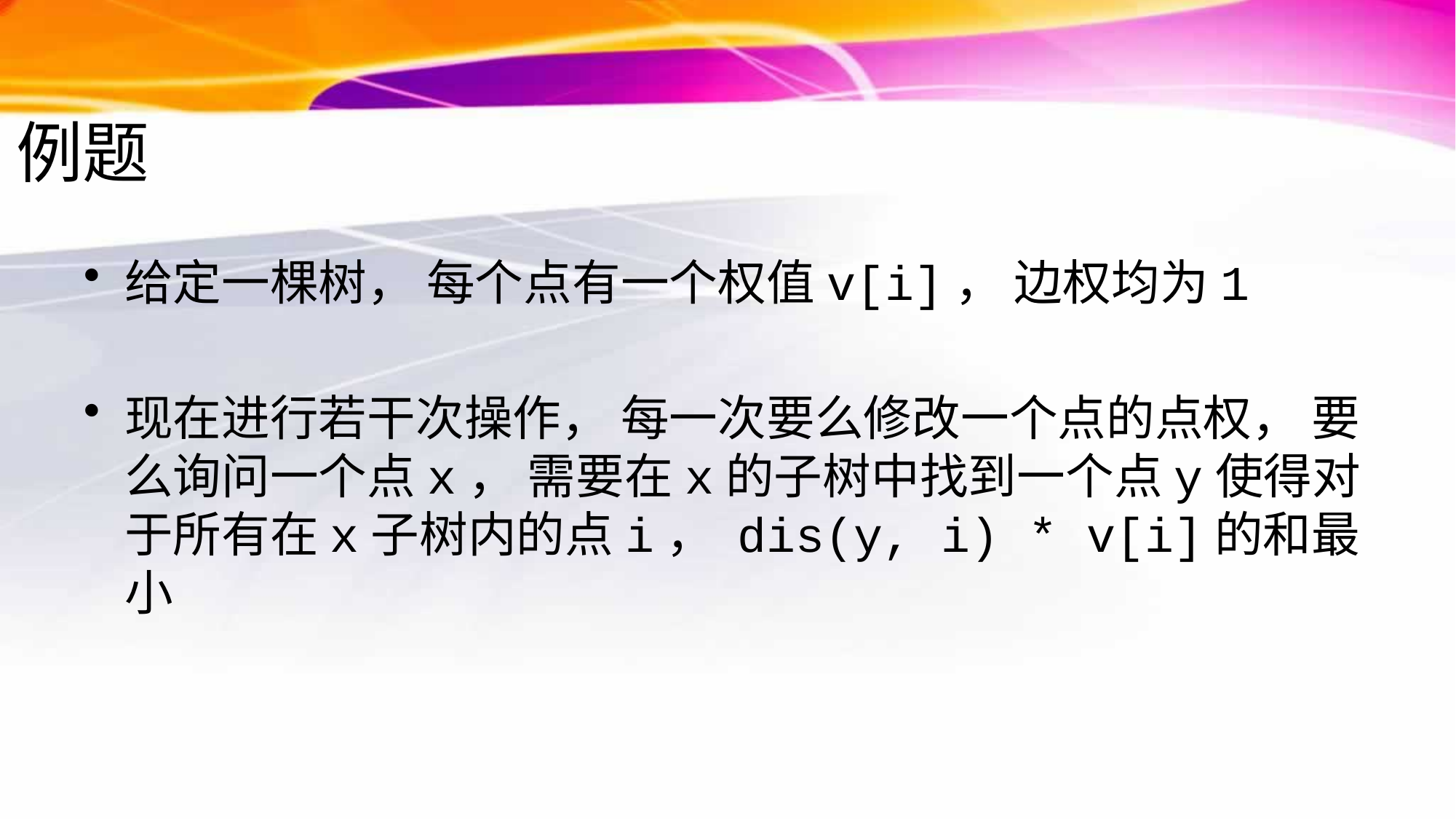

# 例题
给定一棵树， 每个点有一个权值v[i]， 边权均为1

现在进行若干次操作， 每一次要么修改一个点的点权， 要么询问一个点x， 需要在x的子树中找到一个点y使得对于所有在x子树内的点i， dis(y, i) * v[i]的和最小